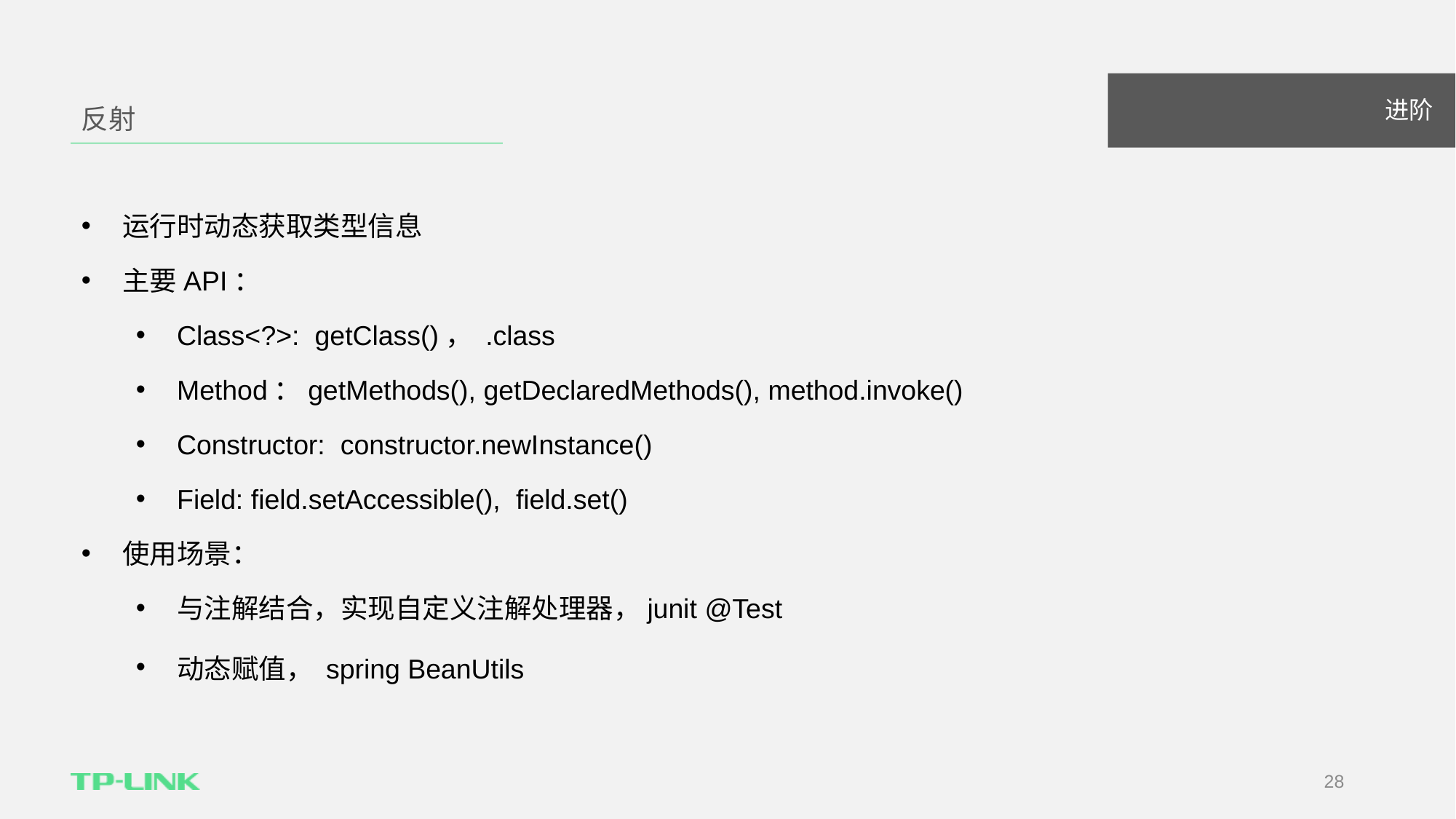

进阶
# 反射
运行时动态获取类型信息
主要API：
Class<?>:  getClass()， .class
Method：getMethods(), getDeclaredMethods(), method.invoke()
Constructor:  constructor.newInstance()
Field: field.setAccessible(),  field.set()
使用场景：
与注解结合，实现自定义注解处理器，junit @Test
动态赋值， spring BeanUtils
28